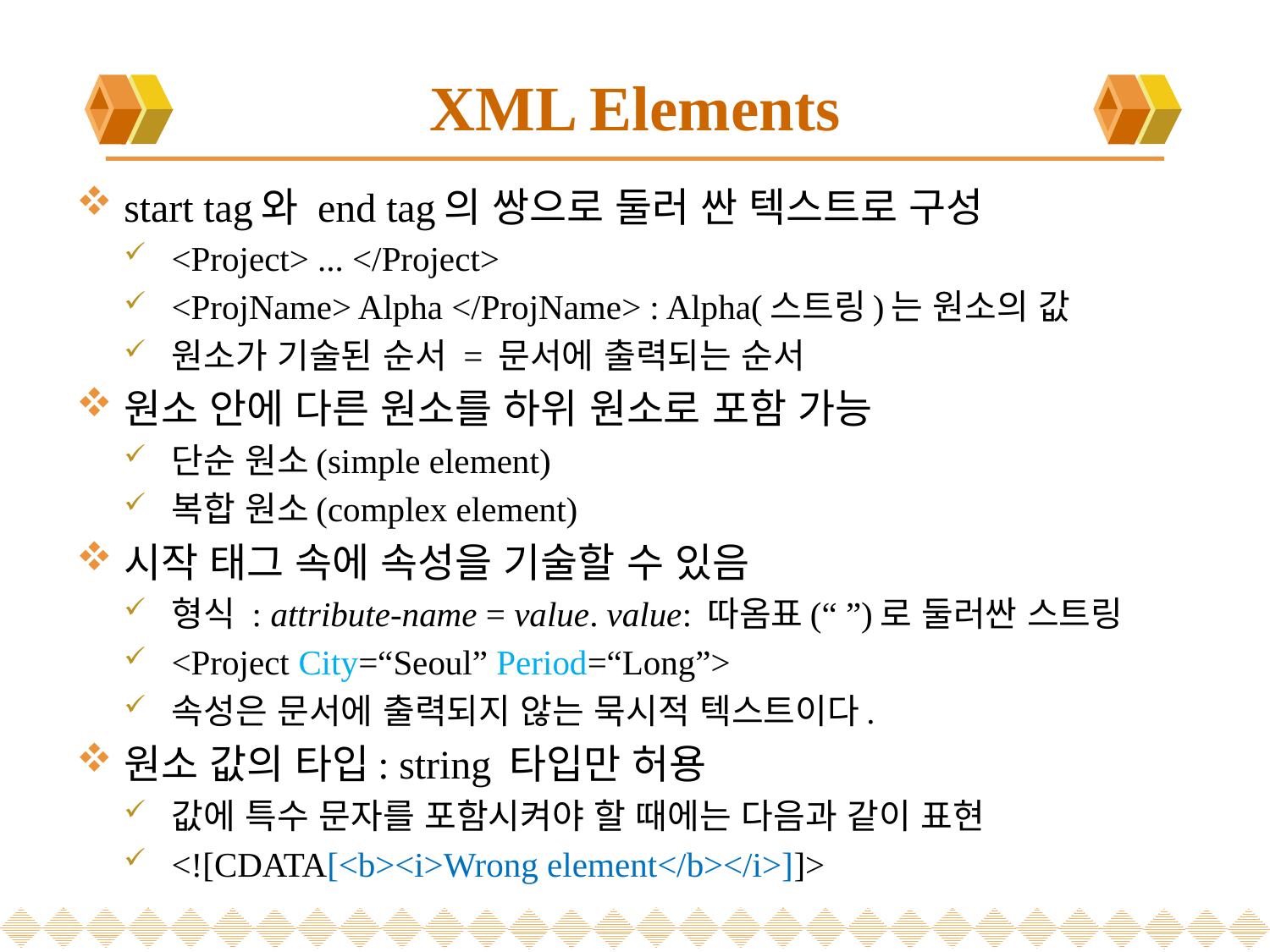

# XML Elements
start tag와 end tag의 쌍으로 둘러 싼 텍스트로 구성
<Project> ... </Project>
<ProjName> Alpha </ProjName> : Alpha(스트링)는 원소의 값
원소가 기술된 순서 = 문서에 출력되는 순서
원소 안에 다른 원소를 하위 원소로 포함 가능
단순 원소(simple element)
복합 원소(complex element)
시작 태그 속에 속성을 기술할 수 있음
형식 : attribute-name = value. value: 따옴표(“ ”)로 둘러싼 스트링
<Project City=“Seoul” Period=“Long”>
속성은 문서에 출력되지 않는 묵시적 텍스트이다.
원소 값의 타입: string 타입만 허용
값에 특수 문자를 포함시켜야 할 때에는 다음과 같이 표현
<![CDATA[<b><i>Wrong element</b></i>]]>